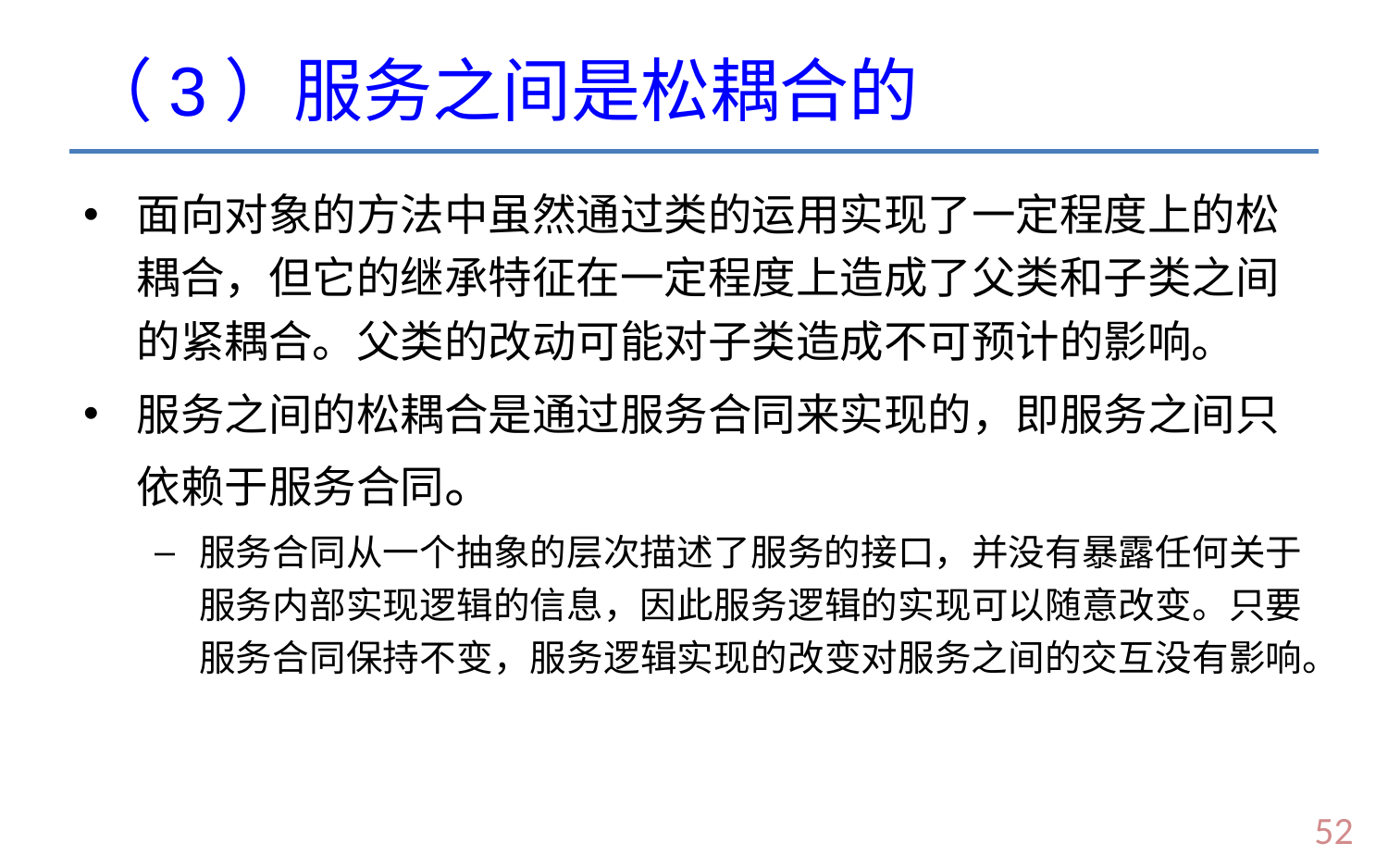

# （3）服务之间是松耦合的
面向对象的方法中虽然通过类的运用实现了一定程度上的松耦合，但它的继承特征在一定程度上造成了父类和子类之间的紧耦合。父类的改动可能对子类造成不可预计的影响。
服务之间的松耦合是通过服务合同来实现的，即服务之间只依赖于服务合同。
服务合同从一个抽象的层次描述了服务的接口，并没有暴露任何关于服务内部实现逻辑的信息，因此服务逻辑的实现可以随意改变。只要服务合同保持不变，服务逻辑实现的改变对服务之间的交互没有影响。
52